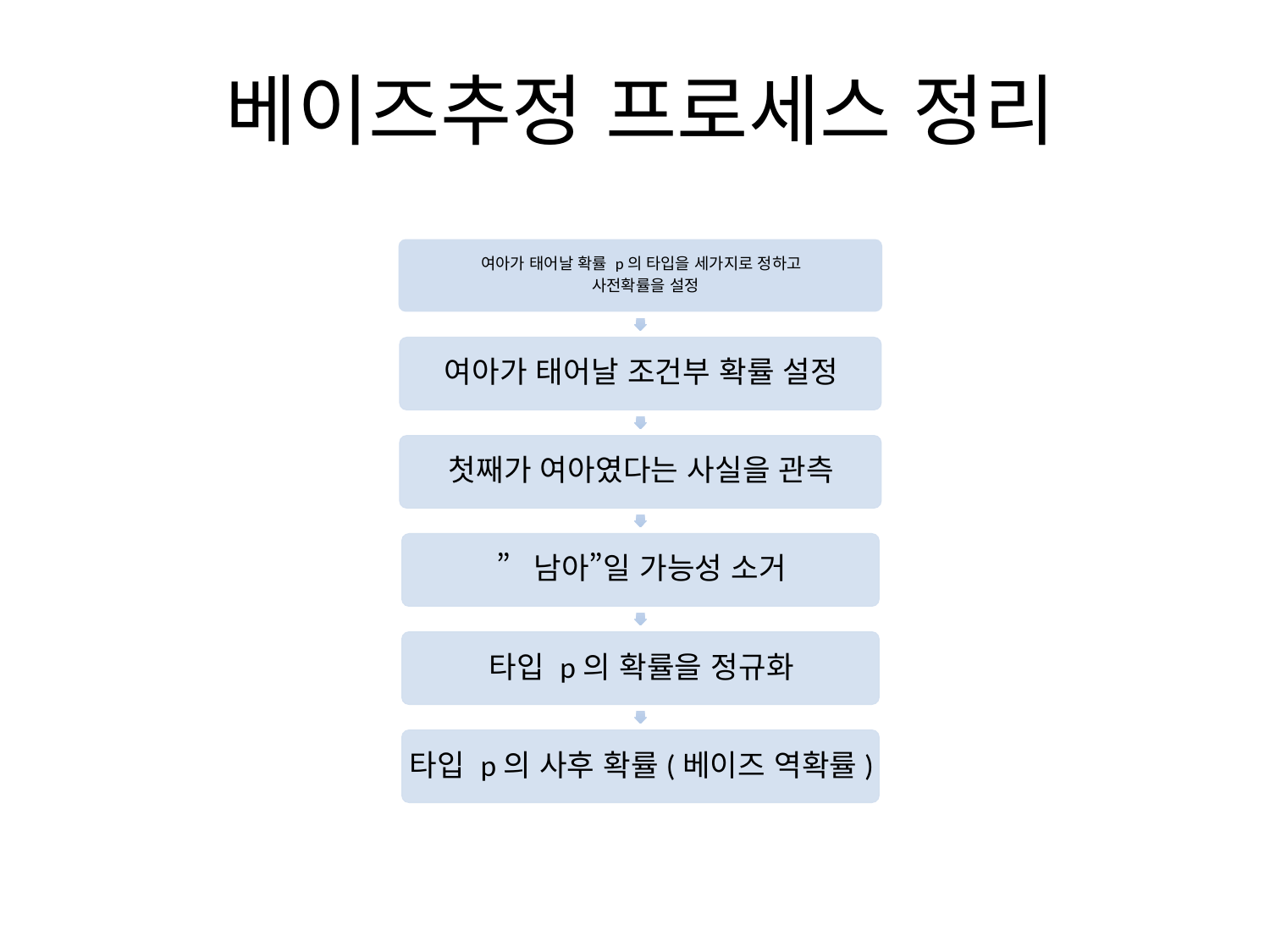

# 베이즈추정 프로세스 정리
여아가 태어날 확률 p의 타입을 세가지로 정하고
 사전확률을 설정
여아가 태어날 조건부 확률 설정
첫째가 여아였다는 사실을 관측
”남아”일 가능성 소거
타입 p의 확률을 정규화
타입 p의 사후 확률(베이즈 역확률)